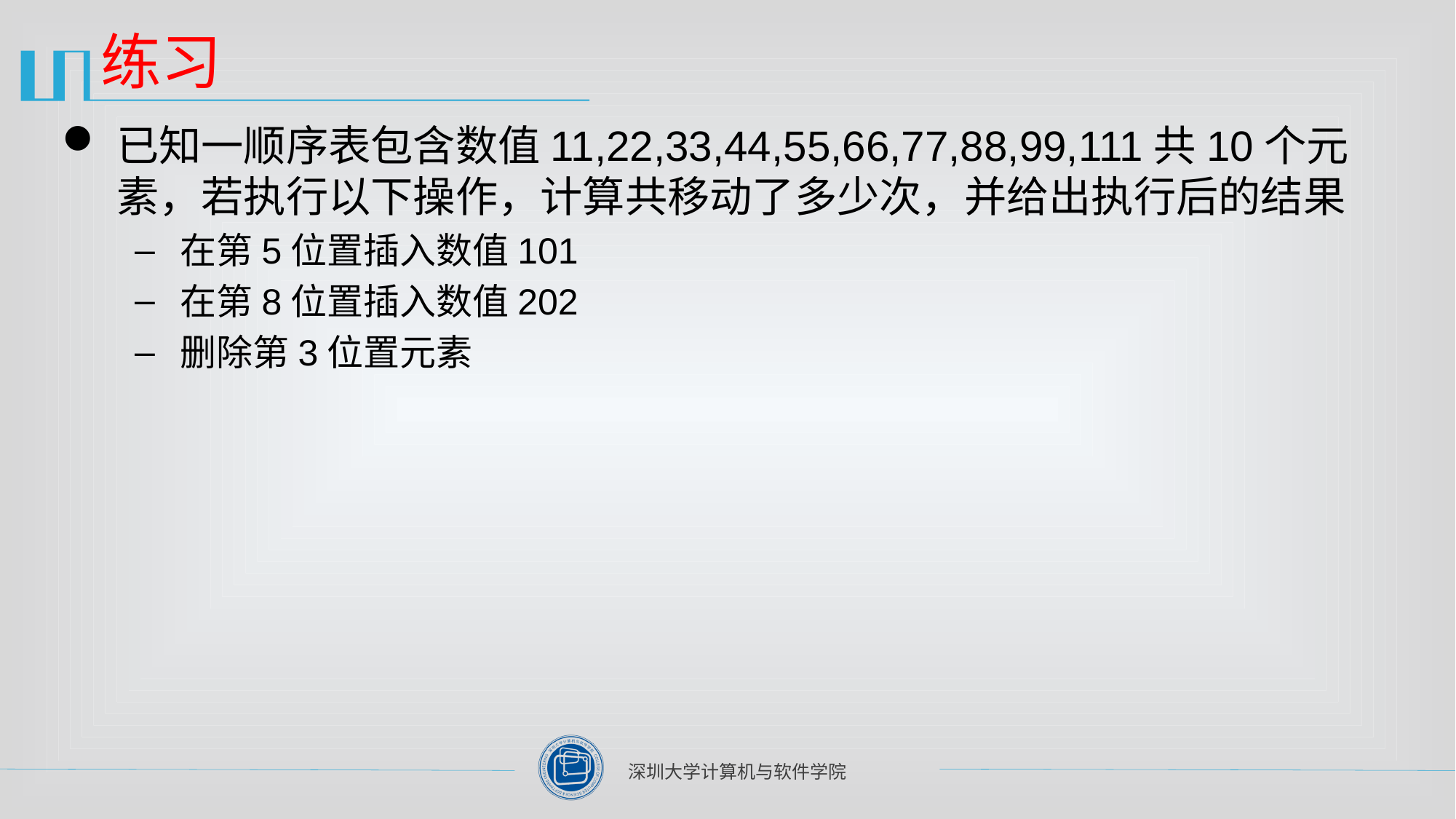

# 练习
已知一顺序表包含数值11,22,33,44,55,66,77,88,99,111共10个元素，若执行以下操作，计算共移动了多少次，并给出执行后的结果
在第5位置插入数值101
在第8位置插入数值202
删除第3位置元素

26